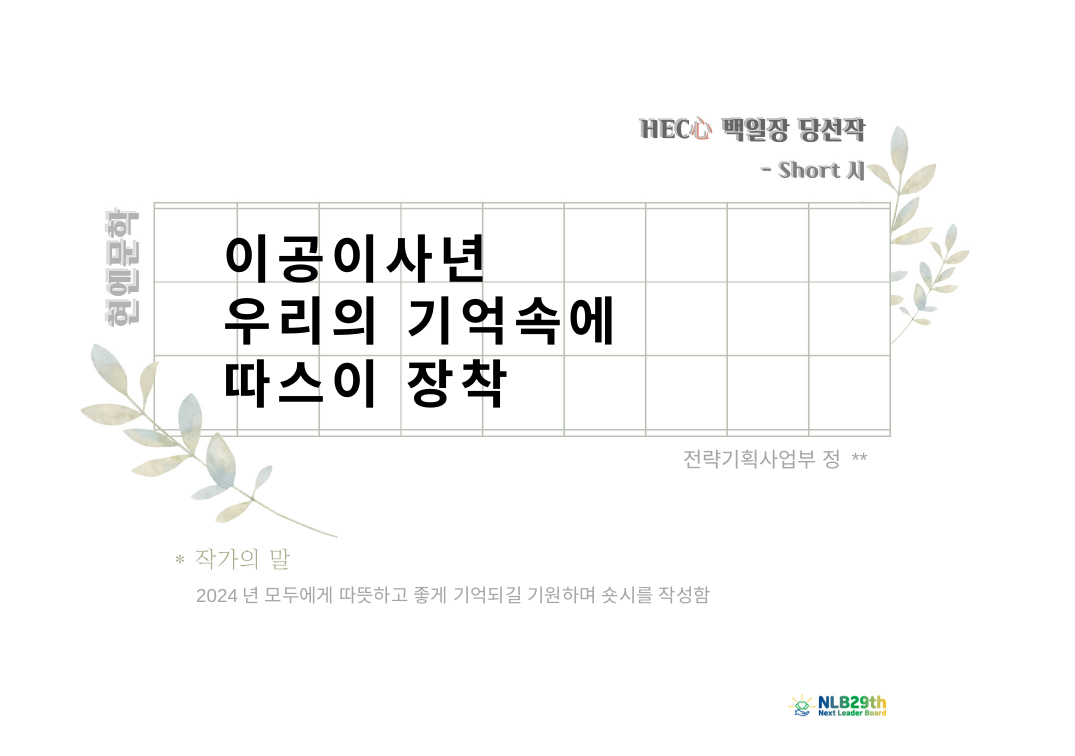

이공이사년
우리의 기억속에
따스이 장착
전략기획사업부 정 **
2024년 모두에게 따뜻하고 좋게 기억되길 기원하며 숏시를 작성함